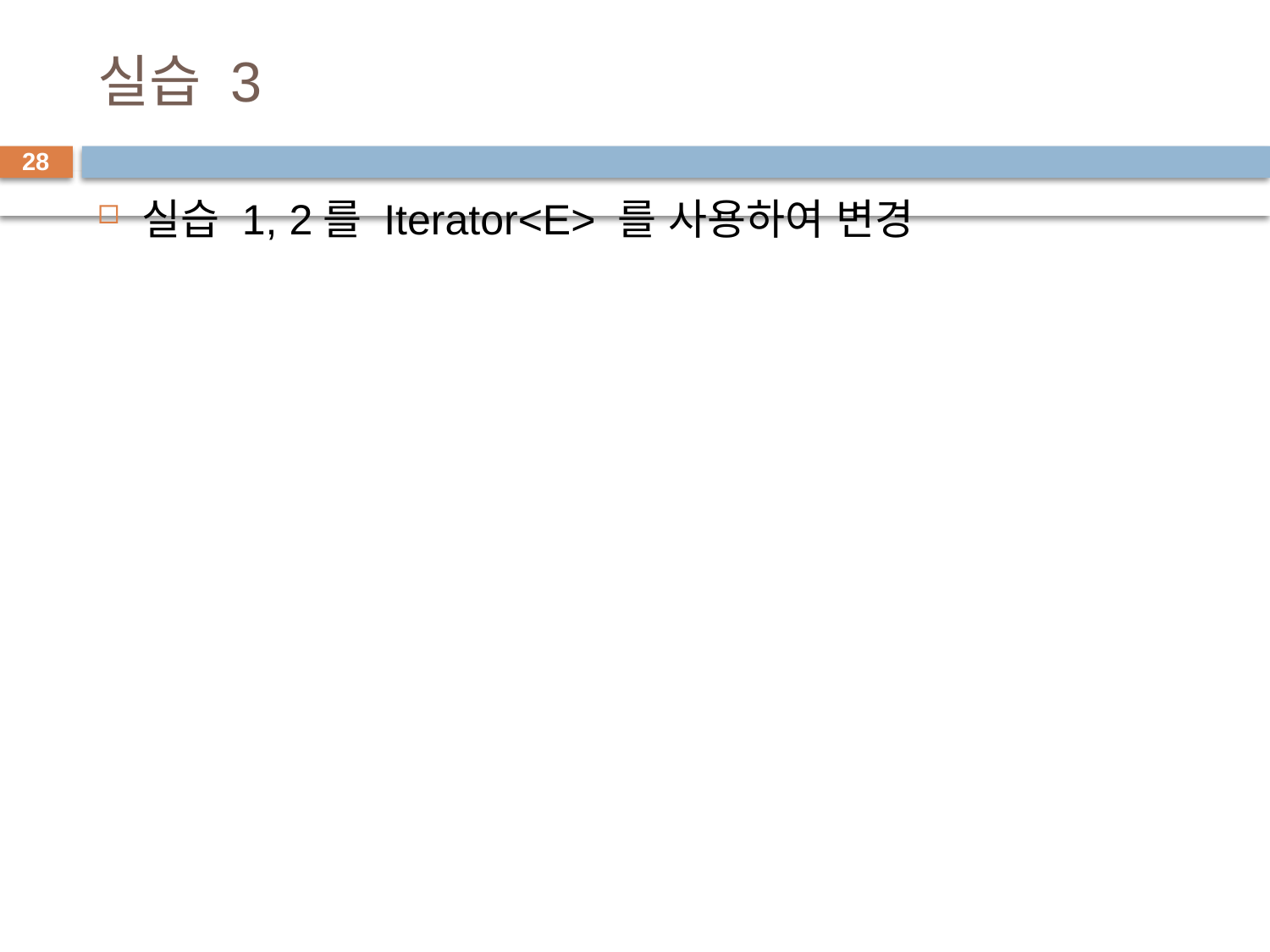

# 실습 3
28
실습 1, 2를 Iterator<E> 를 사용하여 변경